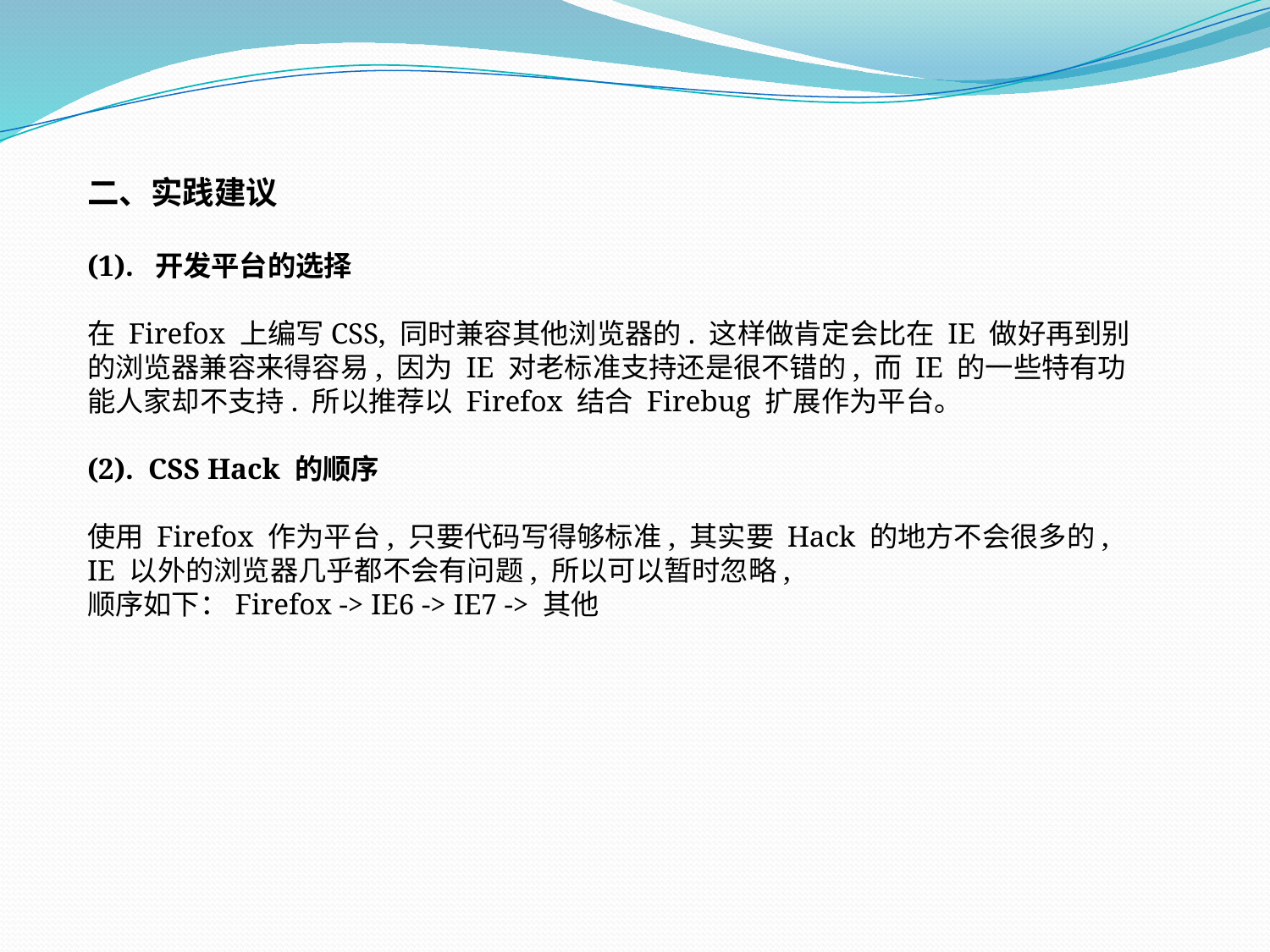

二、实践建议

(1).  开发平台的选择

在 Firefox 上编写CSS, 同时兼容其他浏览器的. 这样做肯定会比在 IE 做好再到别的浏览器兼容来得容易, 因为 IE 对老标准支持还是很不错的, 而 IE 的一些特有功能人家却不支持. 所以推荐以 Firefox 结合 Firebug 扩展作为平台。

(2).  CSS Hack 的顺序

使用 Firefox 作为平台, 只要代码写得够标准, 其实要 Hack 的地方不会很多的, IE 以外的浏览器几乎都不会有问题, 所以可以暂时忽略,
顺序如下：Firefox -> IE6 -> IE7 -> 其他